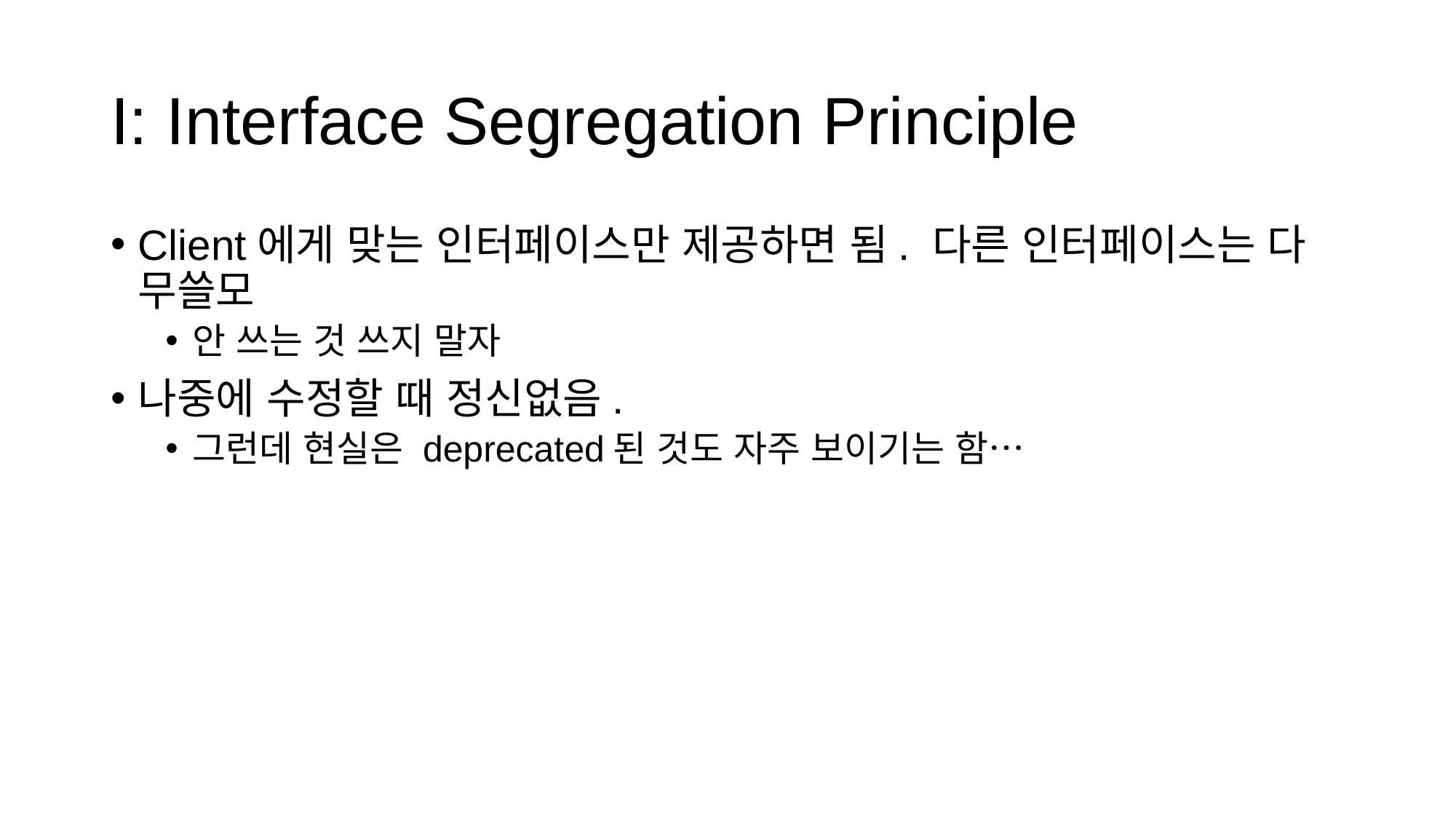

# I: Interface Segregation Principle
Client에게 맞는 인터페이스만 제공하면 됨. 다른 인터페이스는 다 무쓸모
안 쓰는 것 쓰지 말자
나중에 수정할 때 정신없음.
그런데 현실은 deprecated된 것도 자주 보이기는 함…